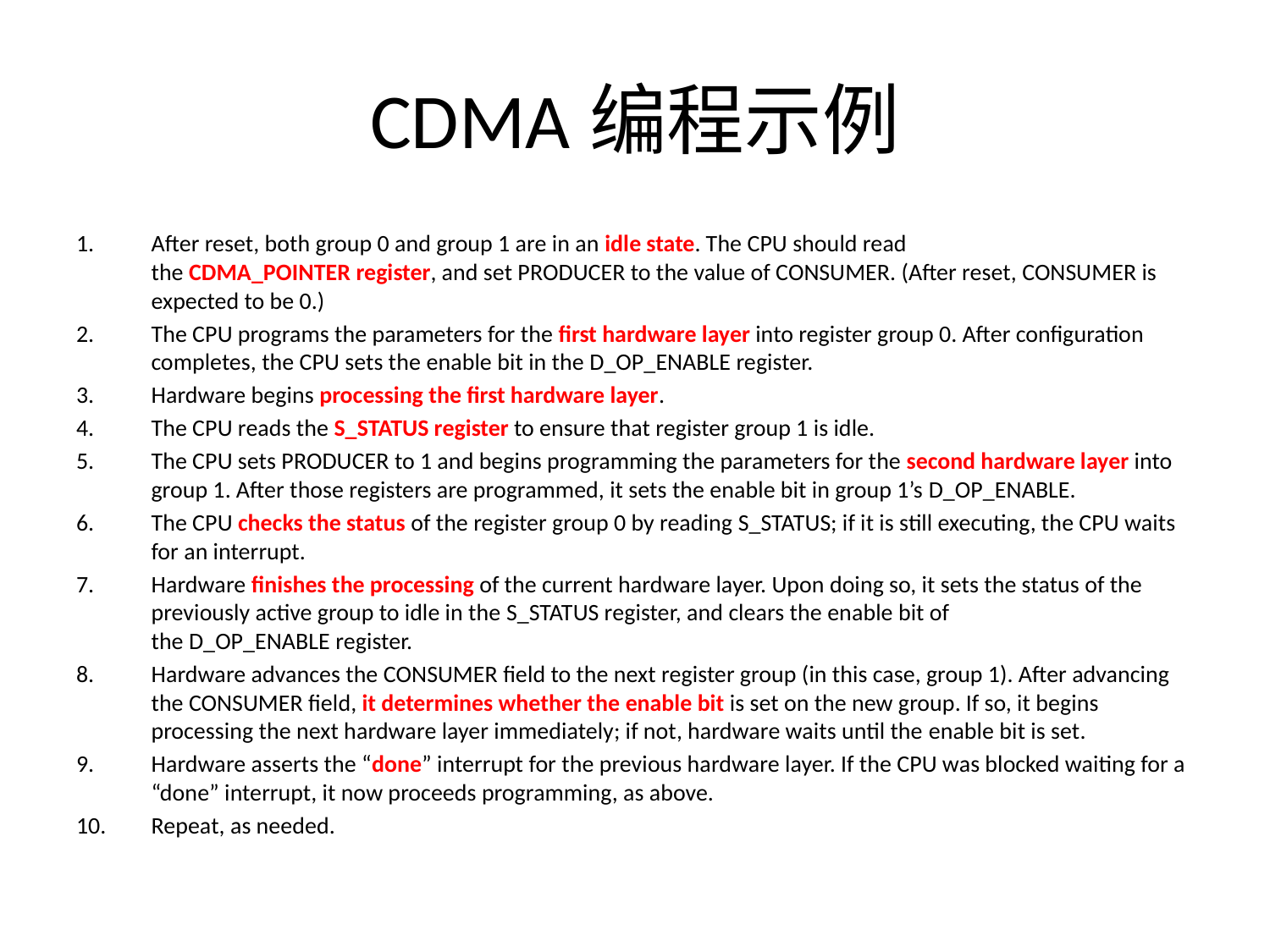

# CDMA编程示例
After reset, both group 0 and group 1 are in an idle state. The CPU should read the CDMA_POINTER register, and set PRODUCER to the value of CONSUMER. (After reset, CONSUMER is expected to be 0.)
The CPU programs the parameters for the first hardware layer into register group 0. After configuration completes, the CPU sets the enable bit in the D_OP_ENABLE register.
Hardware begins processing the first hardware layer.
The CPU reads the S_STATUS register to ensure that register group 1 is idle.
The CPU sets PRODUCER to 1 and begins programming the parameters for the second hardware layer into group 1. After those registers are programmed, it sets the enable bit in group 1’s D_OP_ENABLE.
The CPU checks the status of the register group 0 by reading S_STATUS; if it is still executing, the CPU waits for an interrupt.
Hardware finishes the processing of the current hardware layer. Upon doing so, it sets the status of the previously active group to idle in the S_STATUS register, and clears the enable bit of the D_OP_ENABLE register.
Hardware advances the CONSUMER field to the next register group (in this case, group 1). After advancing the CONSUMER field, it determines whether the enable bit is set on the new group. If so, it begins processing the next hardware layer immediately; if not, hardware waits until the enable bit is set.
Hardware asserts the “done” interrupt for the previous hardware layer. If the CPU was blocked waiting for a “done” interrupt, it now proceeds programming, as above.
Repeat, as needed.